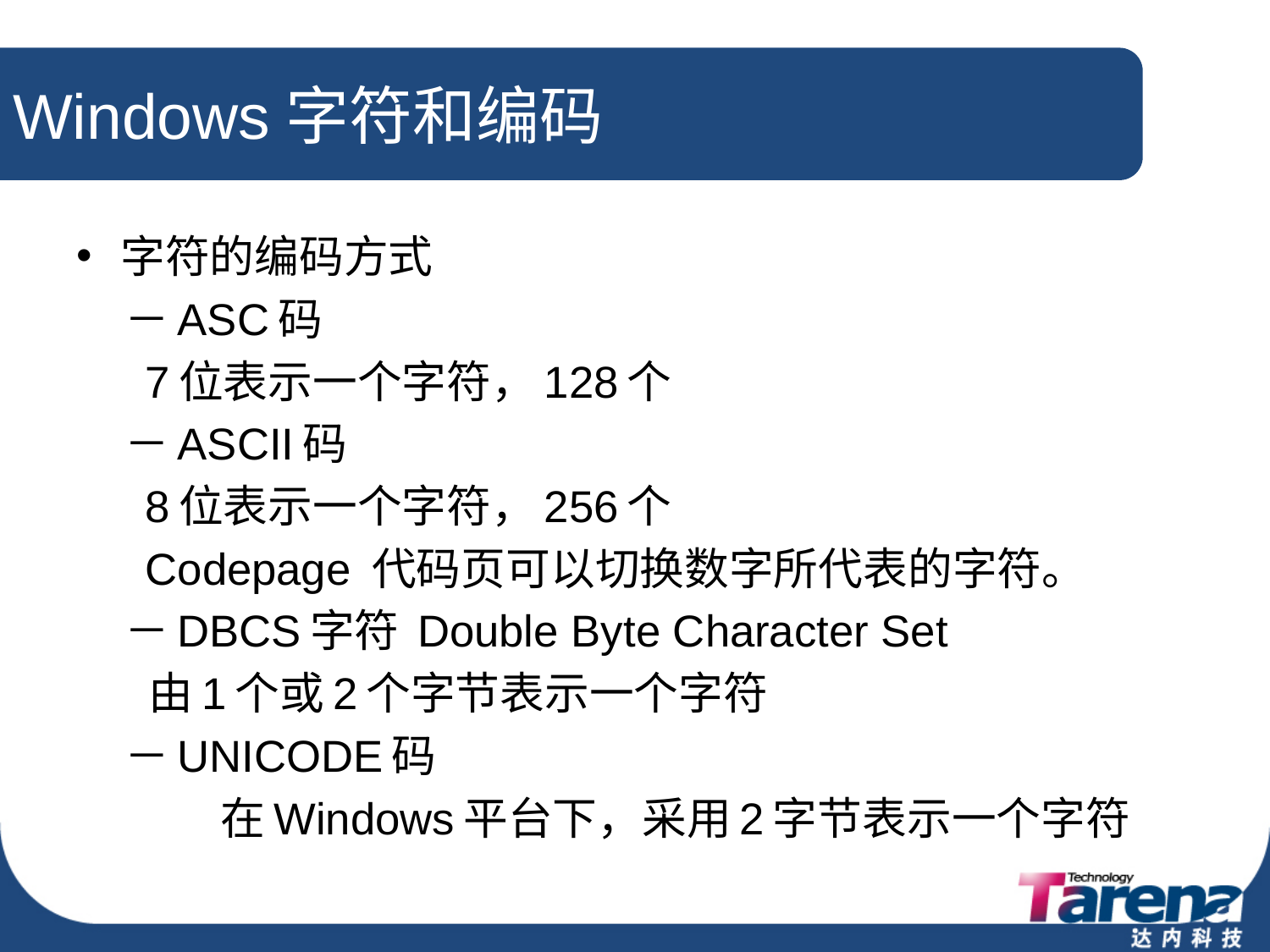

# Windows字符和编码
字符的编码方式
    －ASC码
	  7位表示一个字符，128个
    －ASCII码
	  8位表示一个字符，256个
	  Codepage 代码页可以切换数字所代表的字符。
    －DBCS字符 Double Byte Character Set
	  由1个或2个字节表示一个字符
    －UNICODE码
	  	在Windows平台下，采用2字节表示一个字符